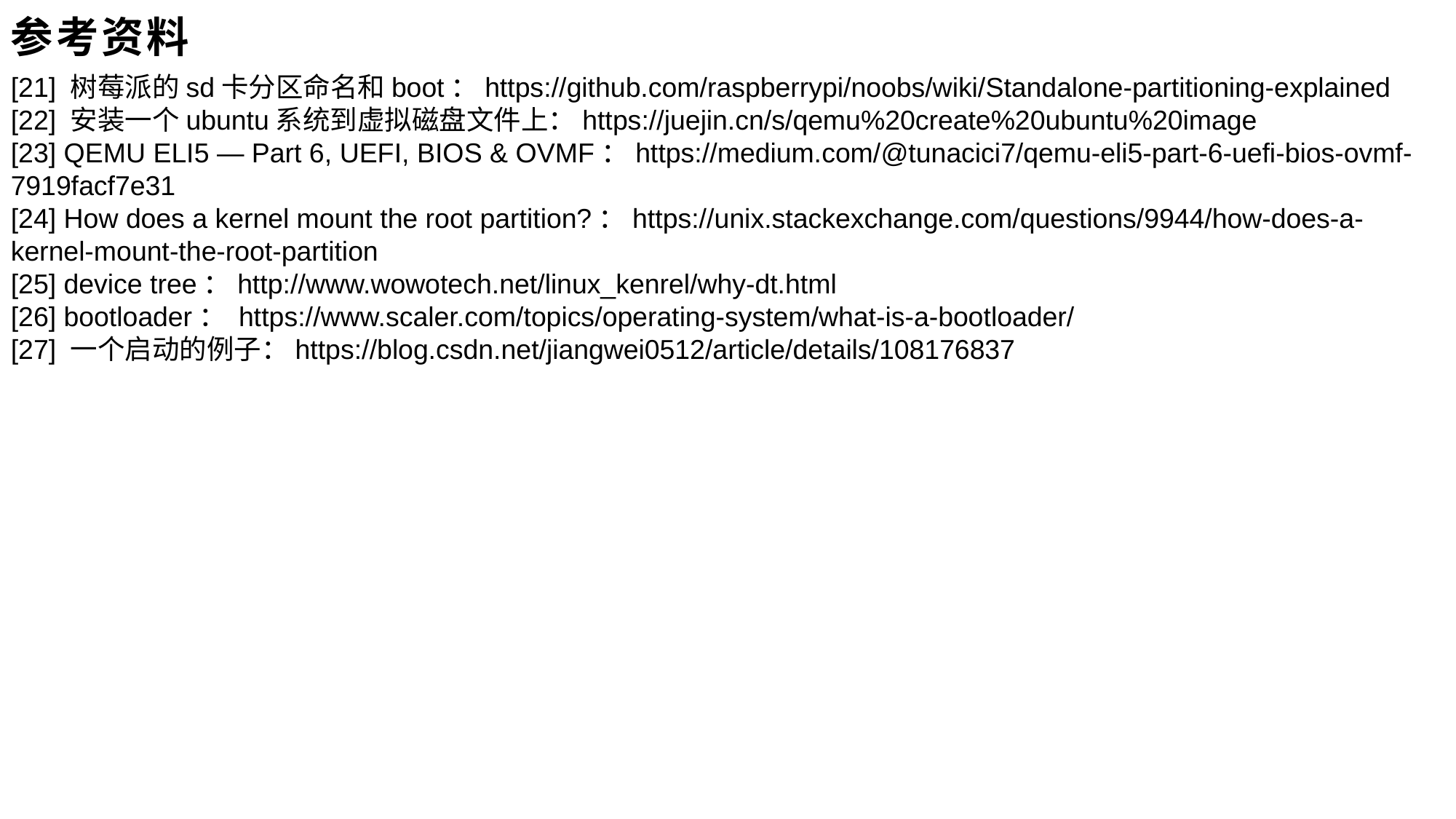

参考资料
[21] 树莓派的sd卡分区命名和boot：https://github.com/raspberrypi/noobs/wiki/Standalone-partitioning-explained
[22] 安装一个ubuntu系统到虚拟磁盘文件上：https://juejin.cn/s/qemu%20create%20ubuntu%20image
[23] QEMU ELI5 — Part 6, UEFI, BIOS & OVMF：https://medium.com/@tunacici7/qemu-eli5-part-6-uefi-bios-ovmf-7919facf7e31
[24] How does a kernel mount the root partition?：https://unix.stackexchange.com/questions/9944/how-does-a-kernel-mount-the-root-partition
[25] device tree：http://www.wowotech.net/linux_kenrel/why-dt.html
[26] bootloader： https://www.scaler.com/topics/operating-system/what-is-a-bootloader/
[27] 一个启动的例子：https://blog.csdn.net/jiangwei0512/article/details/108176837